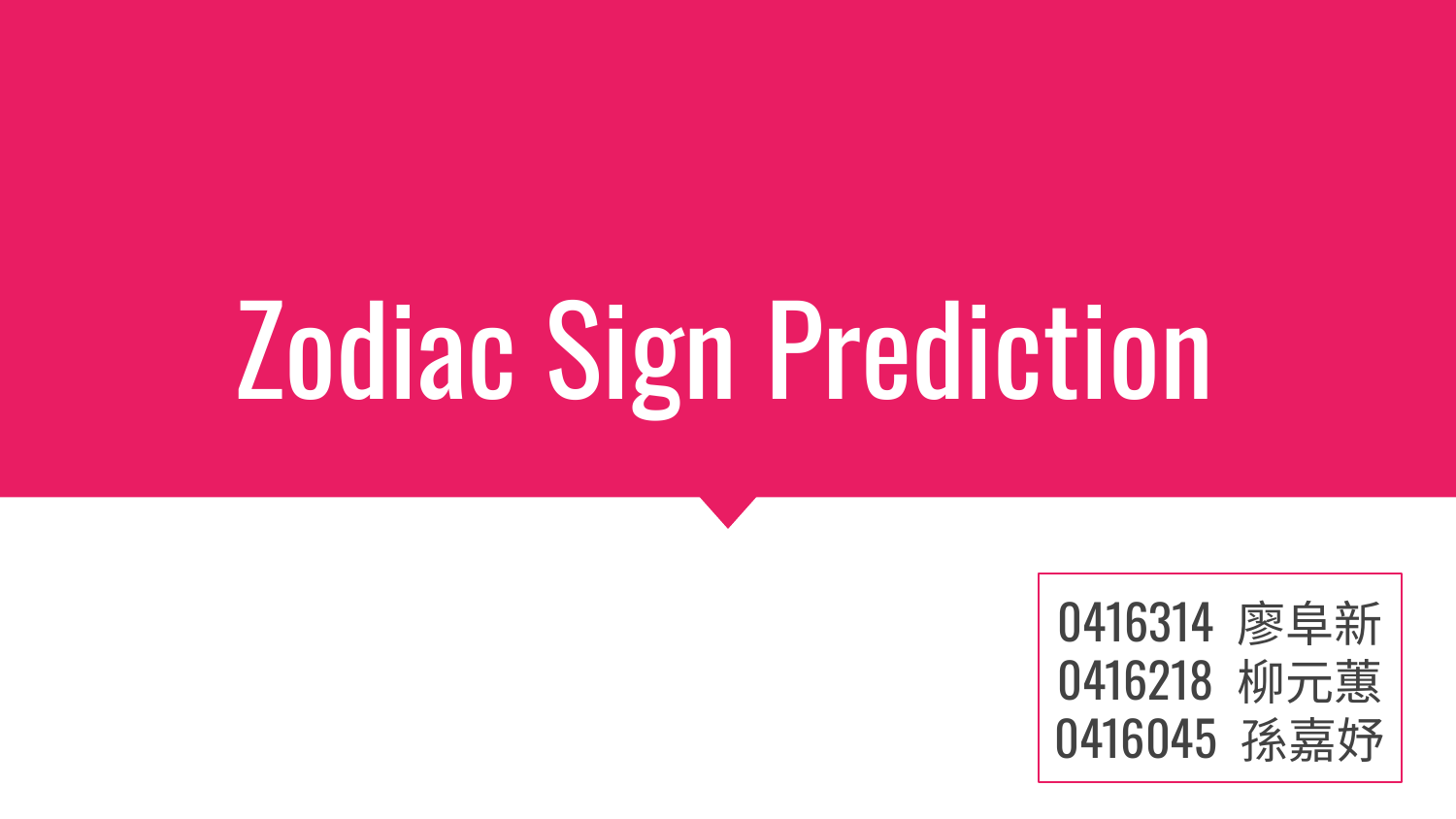

# Zodiac Sign Prediction

0416314 廖阜新
0416218 柳元蕙
0416045 孫嘉妤